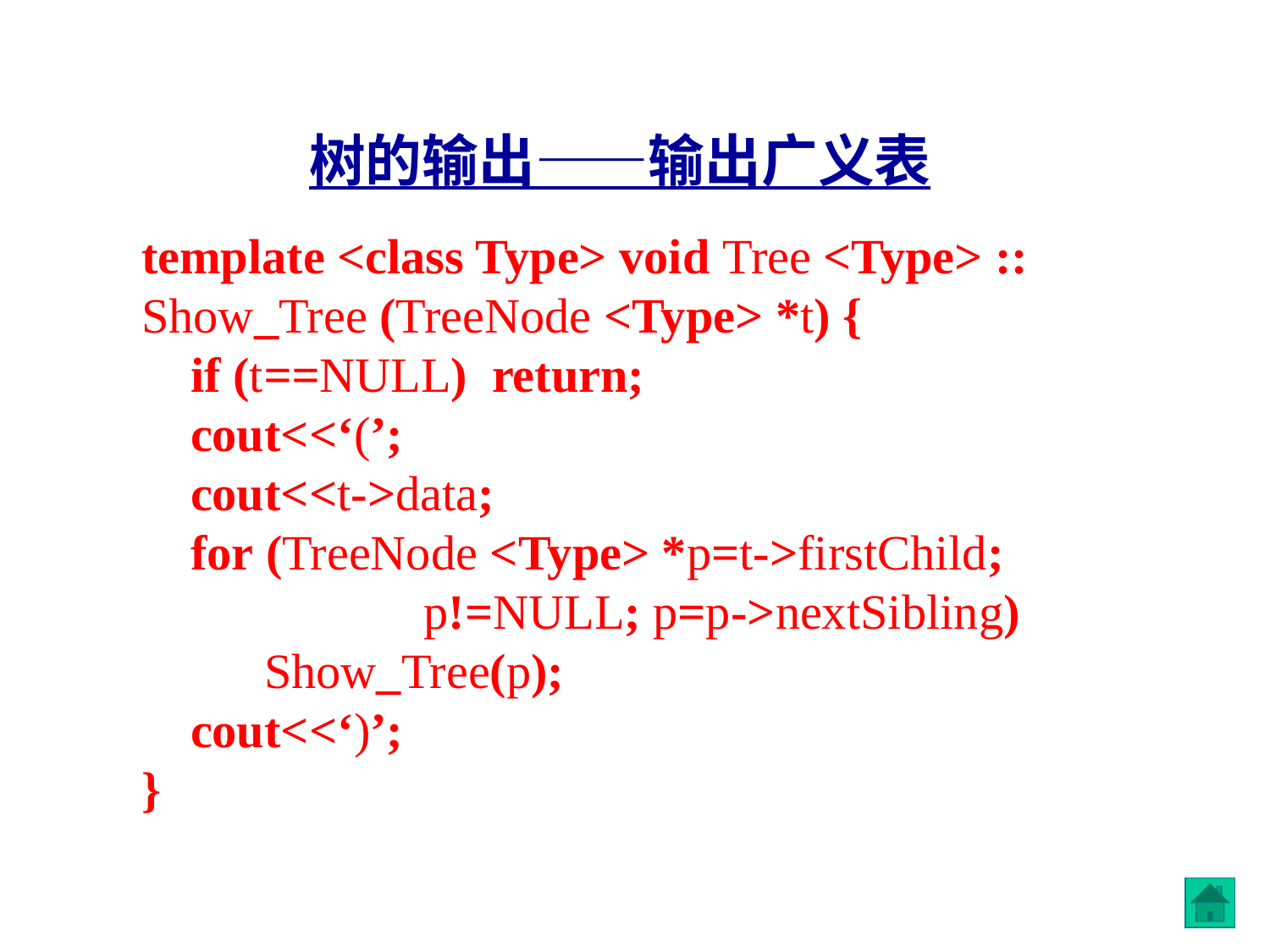

树的输出——输出广义表
template <class Type> void Tree <Type> :: Show_Tree (TreeNode <Type> *t) {
    if (t==NULL)  return;
    cout<<‘(’;
    cout<<t->data;
    for (TreeNode <Type> *p=t->firstChild;
                       p!=NULL; p=p->nextSibling)
          Show_Tree(p);
    cout<<‘)’;
}